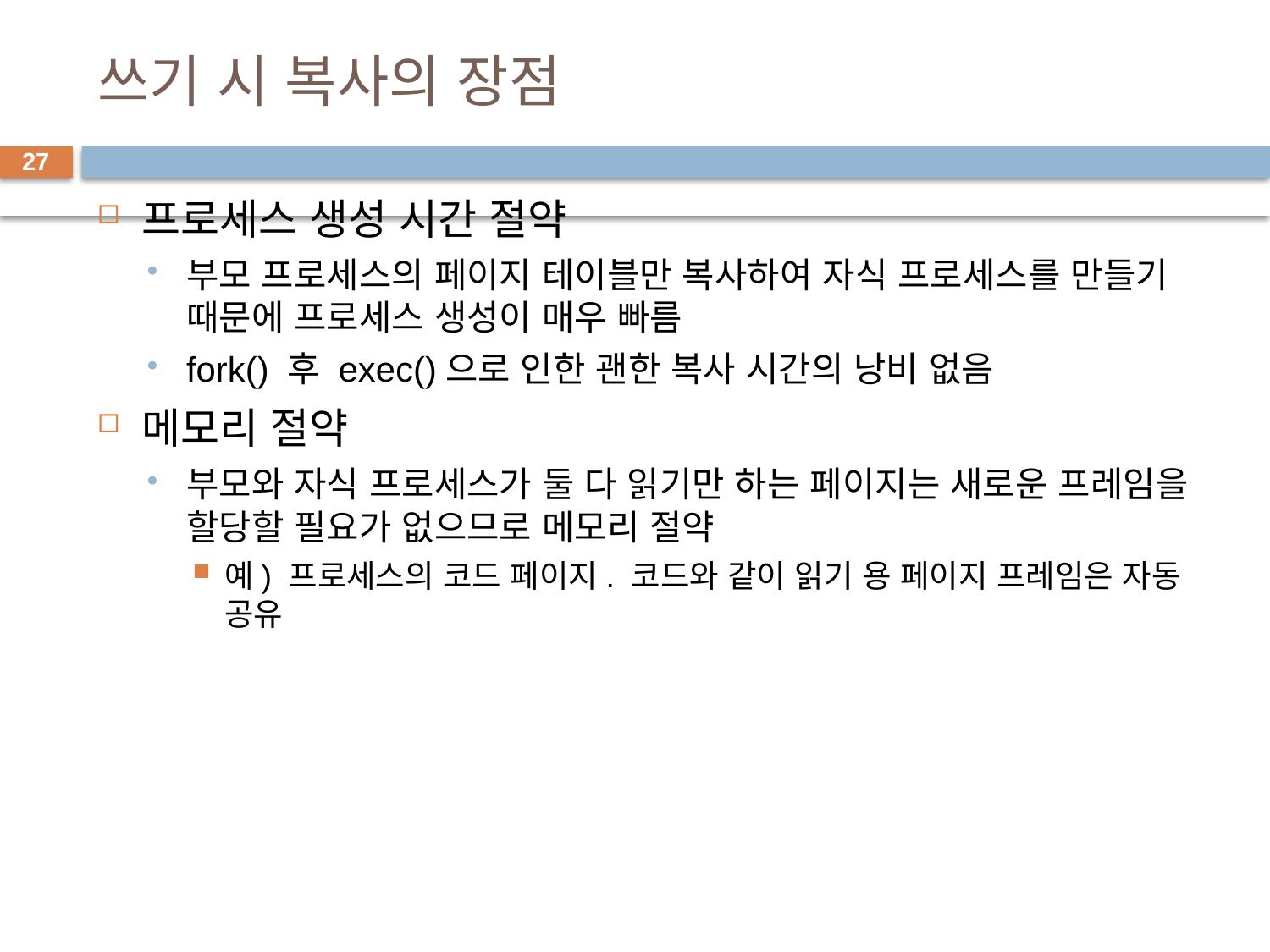

# 쓰기 시 복사의 장점
27
프로세스 생성 시간 절약
부모 프로세스의 페이지 테이블만 복사하여 자식 프로세스를 만들기 때문에 프로세스 생성이 매우 빠름
fork() 후 exec()으로 인한 괜한 복사 시간의 낭비 없음
메모리 절약
부모와 자식 프로세스가 둘 다 읽기만 하는 페이지는 새로운 프레임을 할당할 필요가 없으므로 메모리 절약
예) 프로세스의 코드 페이지. 코드와 같이 읽기 용 페이지 프레임은 자동 공유